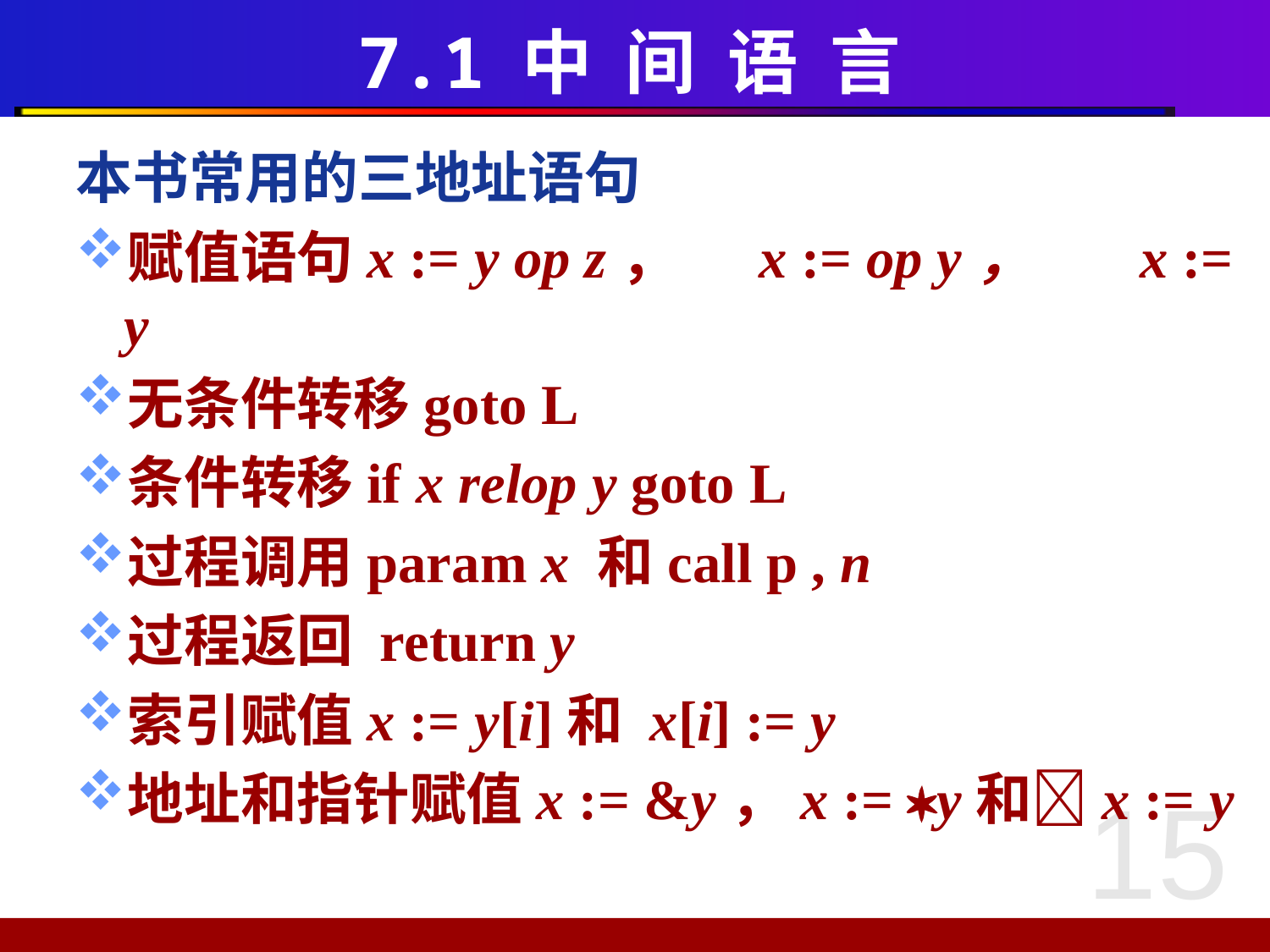

# 7.1 中  间  语  言
本书常用的三地址语句
赋值语句x := y op z， 	x := op y， 	x := y
无条件转移goto L
条件转移if x relop y goto L
过程调用param x 和call p , n
过程返回 return y
索引赋值x := y[i]和 x[i] := y
地址和指针赋值x := &y，x := ∗y和∗x := y

15